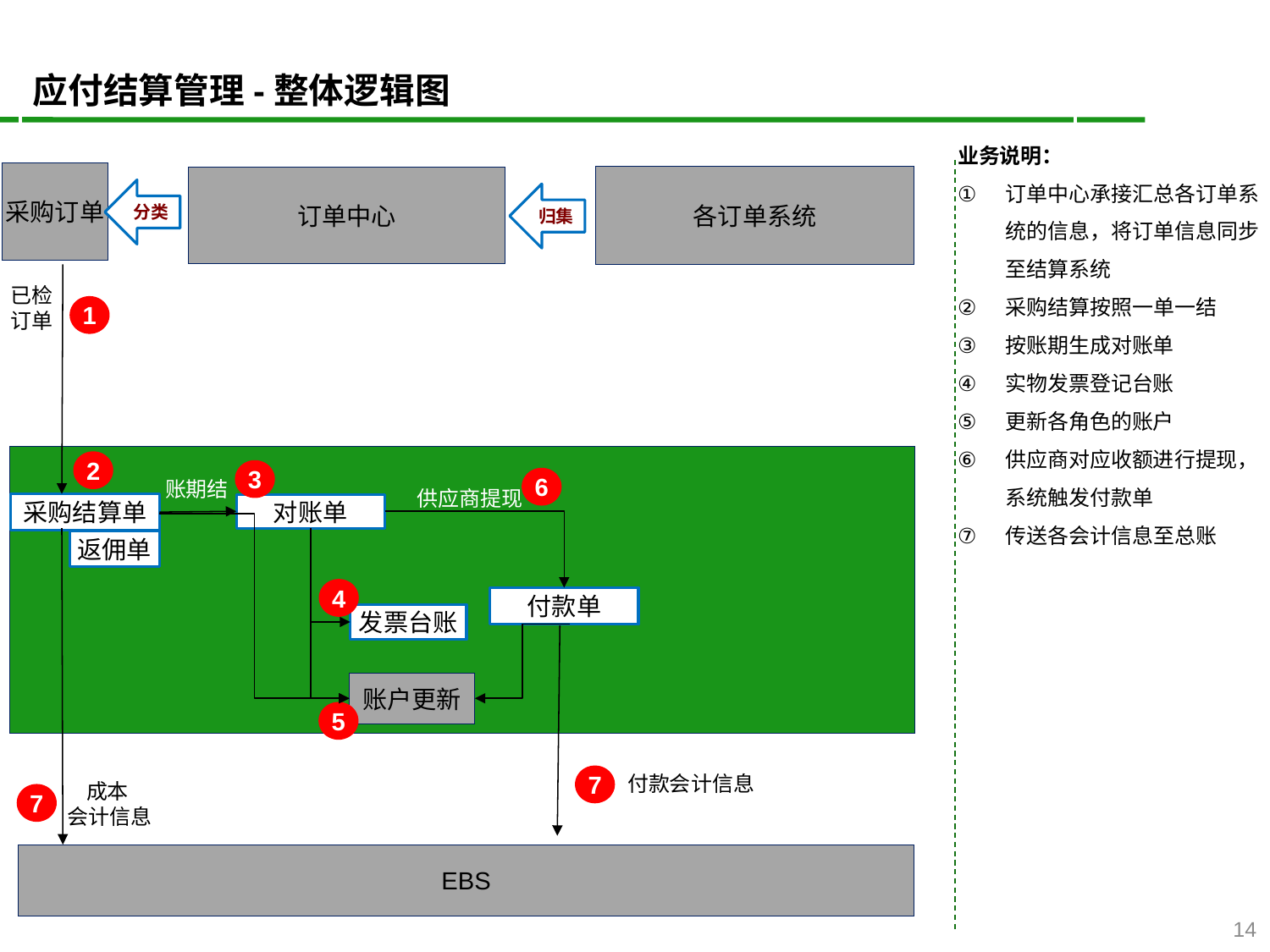

应付结算管理-整体逻辑图
业务说明：
订单中心承接汇总各订单系统的信息，将订单信息同步至结算系统
采购结算按照一单一结
按账期生成对账单
实物发票登记台账
更新各角色的账户
供应商对应收额进行提现，系统触发付款单
传送各会计信息至总账
采购订单
各订单系统
订单中心
分类
归集
已检
订单
1

2
3
6
账期结
供应商提现
采购结算单
对账单
返佣单
4
付款单
发票台账
账户更新
5
付款会计信息
7
   成本
会计信息
7
EBS
14